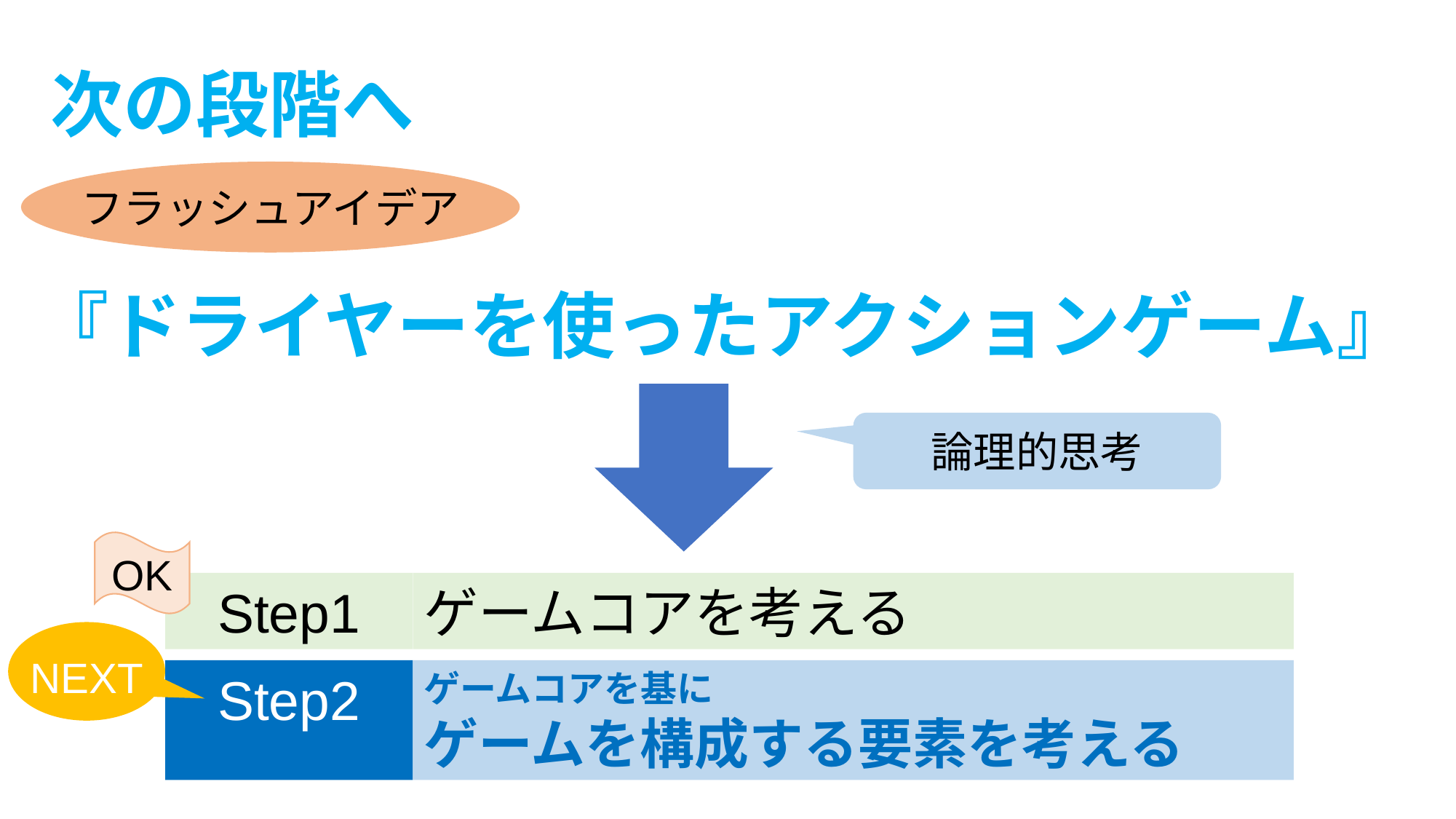

次の段階へ

フラッシュアイデア
『ドライヤーを使ったアクションゲーム』

論理的思考

OK
Step1
ゲームコアを考える

NEXT
Step2

ゲームコアを基に
ゲームを構成する要素を考える